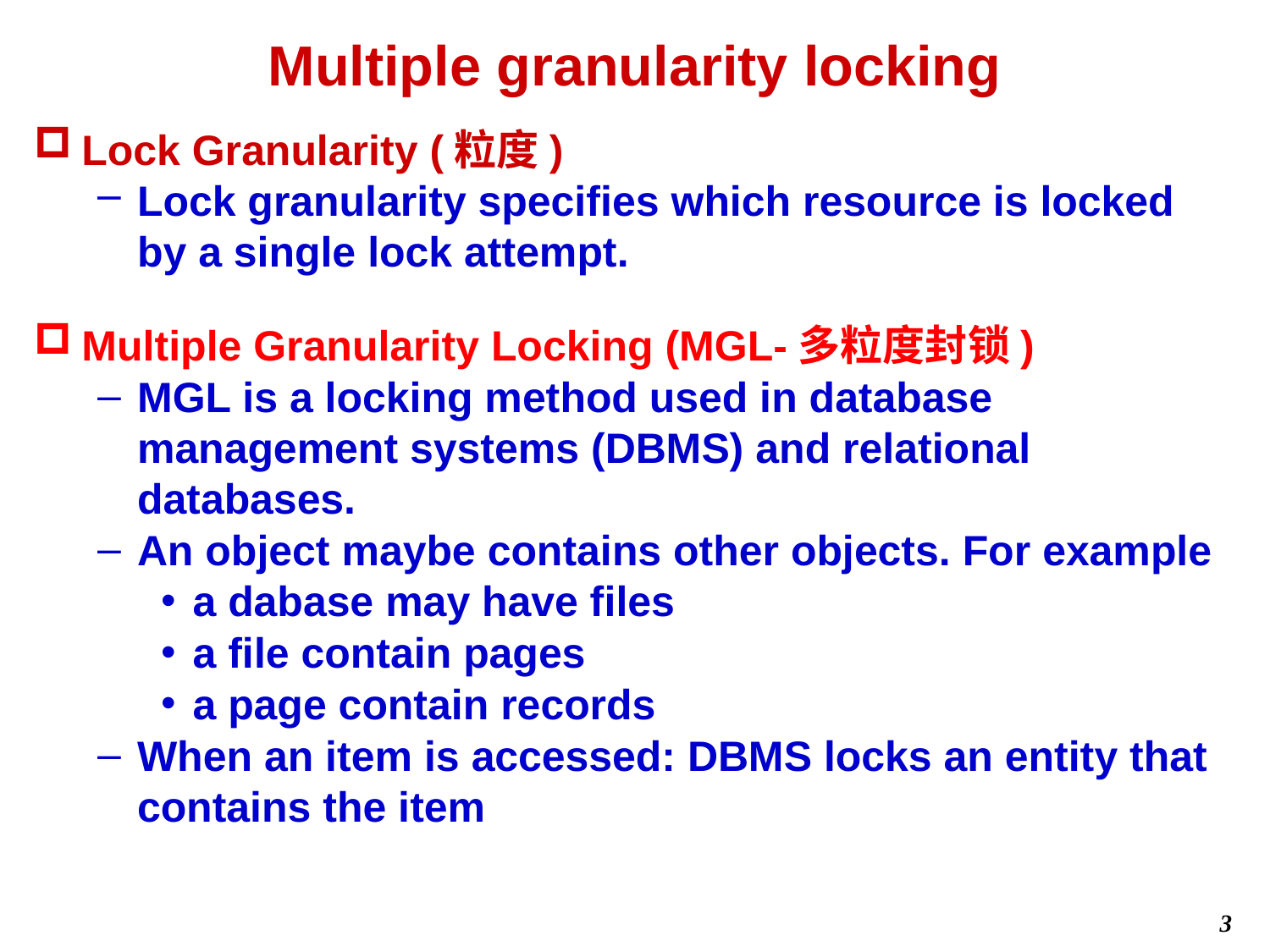

# Multiple granularity locking
Lock Granularity (粒度)
Lock granularity specifies which resource is locked by a single lock attempt.
Multiple Granularity Locking (MGL-多粒度封锁)
MGL is a locking method used in database management systems (DBMS) and relational databases.
An object maybe contains other objects. For example
a dabase may have files
a file contain pages
a page contain records
When an item is accessed: DBMS locks an entity that contains the item
3